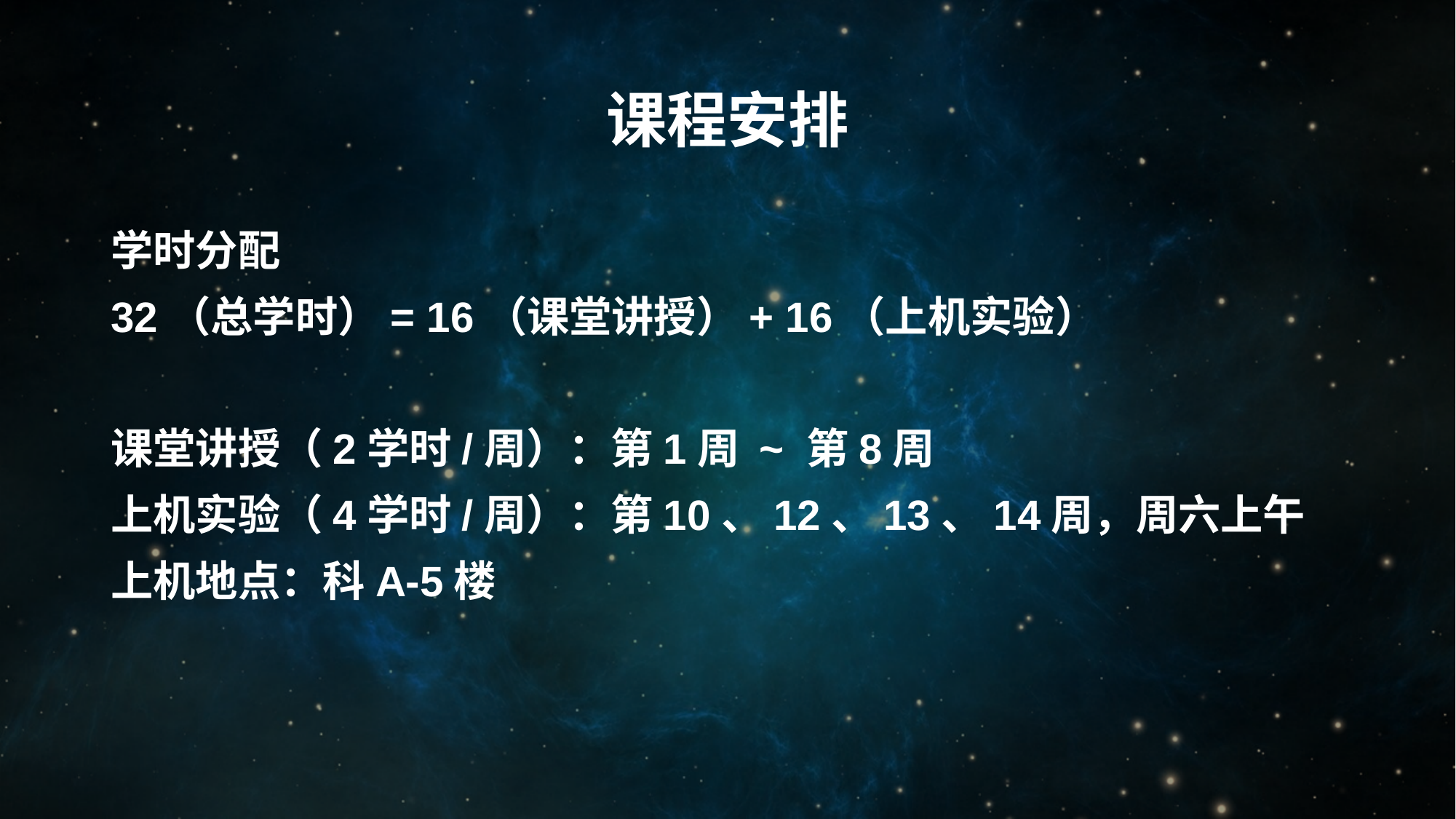

# 课程安排
学时分配
32（总学时）= 16（课堂讲授）+ 16（上机实验）

课堂讲授（2学时/周）：第1周 ~ 第8周
上机实验（4学时/周）：第10、12、13、14周，周六上午
上机地点：科A-5楼